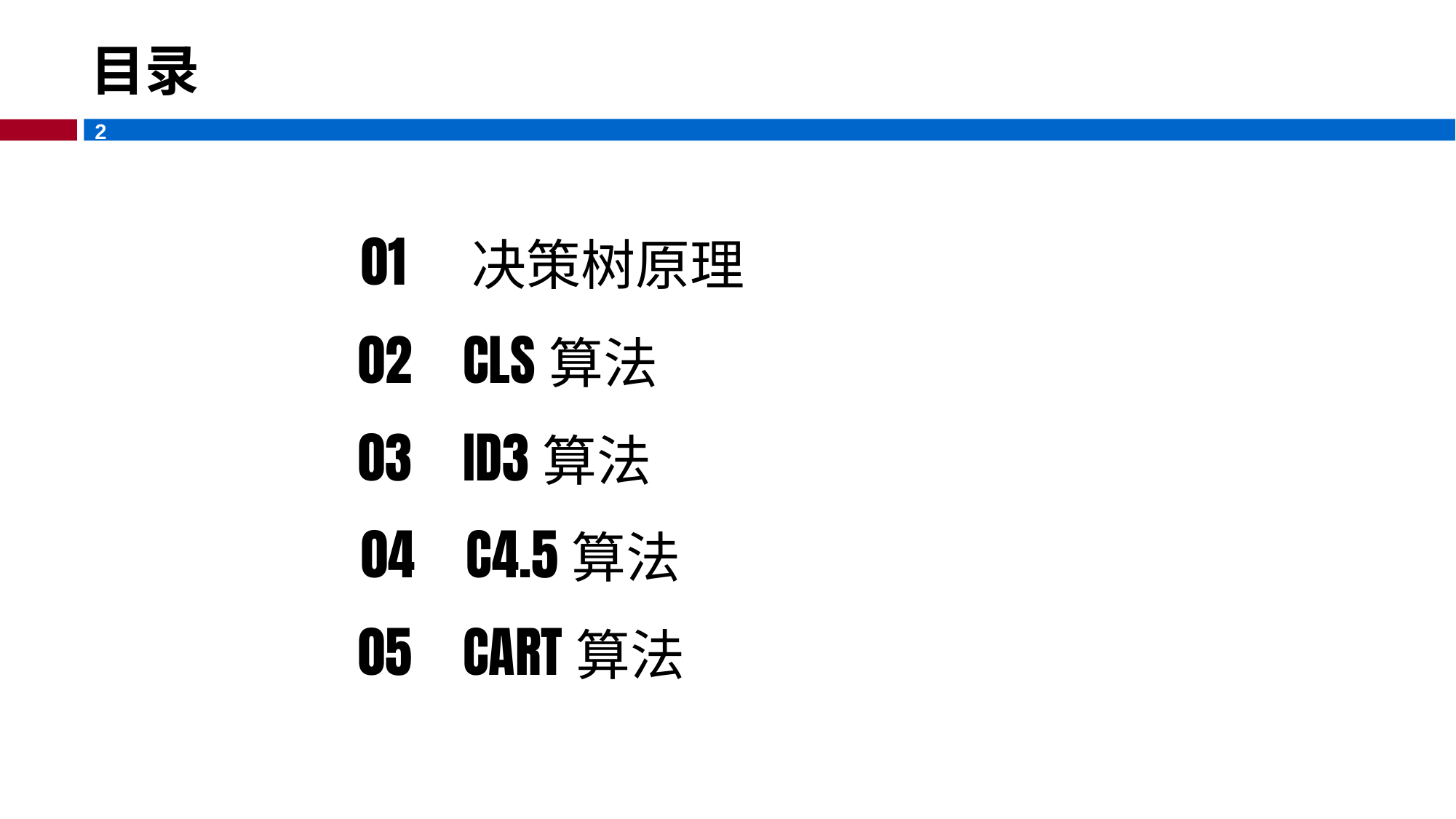

# 目录
01    决策树原理
02    CLS算法
03    ID3算法
04    C4.5算法
05    CART算法